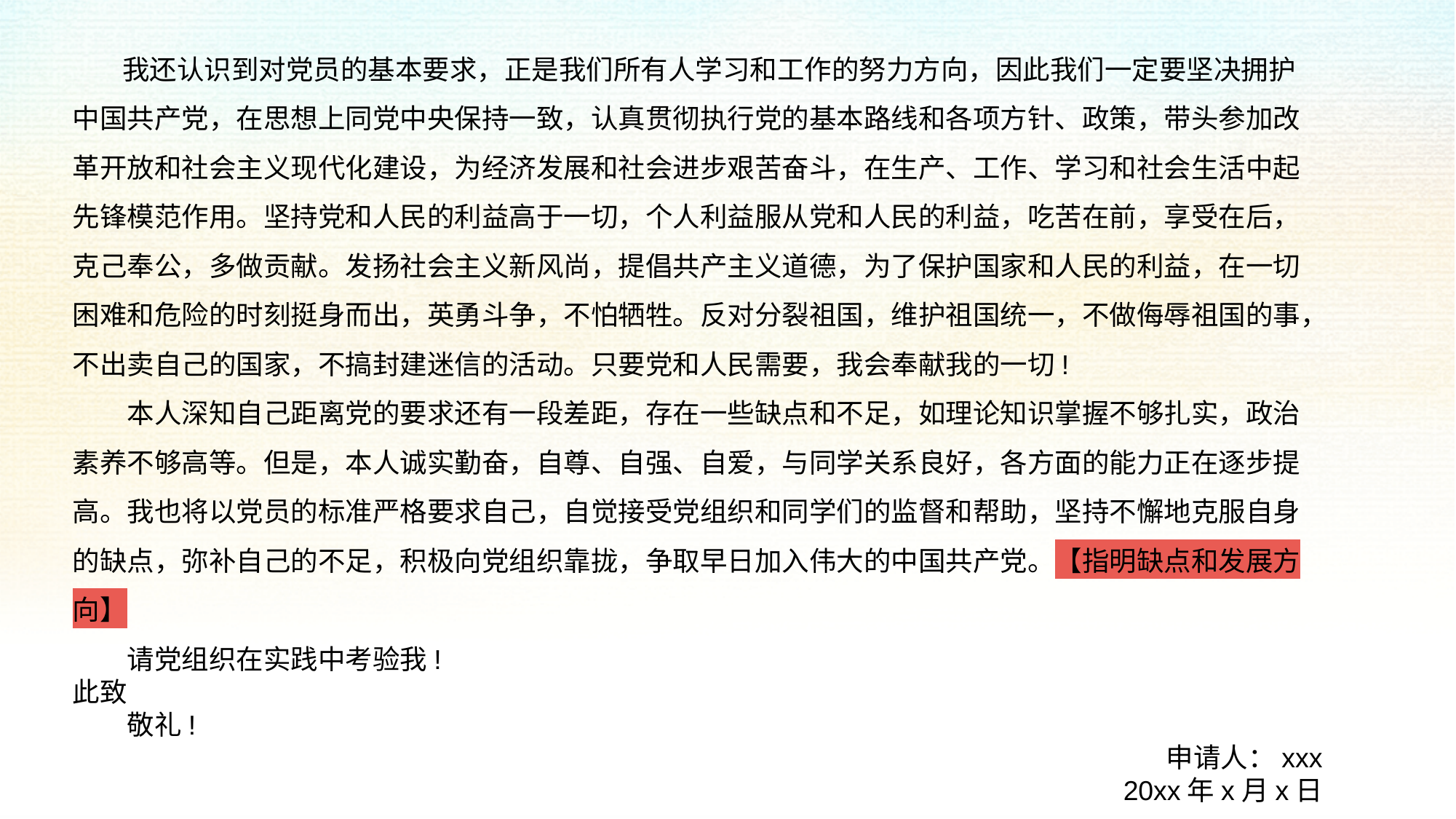

我还认识到对党员的基本要求，正是我们所有人学习和工作的努力方向，因此我们一定要坚决拥护中国共产党，在思想上同党中央保持一致，认真贯彻执行党的基本路线和各项方针、政策，带头参加改革开放和社会主义现代化建设，为经济发展和社会进步艰苦奋斗，在生产、工作、学习和社会生活中起先锋模范作用。坚持党和人民的利益高于一切，个人利益服从党和人民的利益，吃苦在前，享受在后，克己奉公，多做贡献。发扬社会主义新风尚，提倡共产主义道德，为了保护国家和人民的利益，在一切困难和危险的时刻挺身而出，英勇斗争，不怕牺牲。反对分裂祖国，维护祖国统一，不做侮辱祖国的事，不出卖自己的国家，不搞封建迷信的活动。只要党和人民需要，我会奉献我的一切!
　　本人深知自己距离党的要求还有一段差距，存在一些缺点和不足，如理论知识掌握不够扎实，政治素养不够高等。但是，本人诚实勤奋，自尊、自强、自爱，与同学关系良好，各方面的能力正在逐步提高。我也将以党员的标准严格要求自己，自觉接受党组织和同学们的监督和帮助，坚持不懈地克服自身的缺点，弥补自己的不足，积极向党组织靠拢，争取早日加入伟大的中国共产党。【指明缺点和发展方向】
　　请党组织在实践中考验我!
此致
　　敬礼!
　　申请人：xxx
　　20xx年x月x日